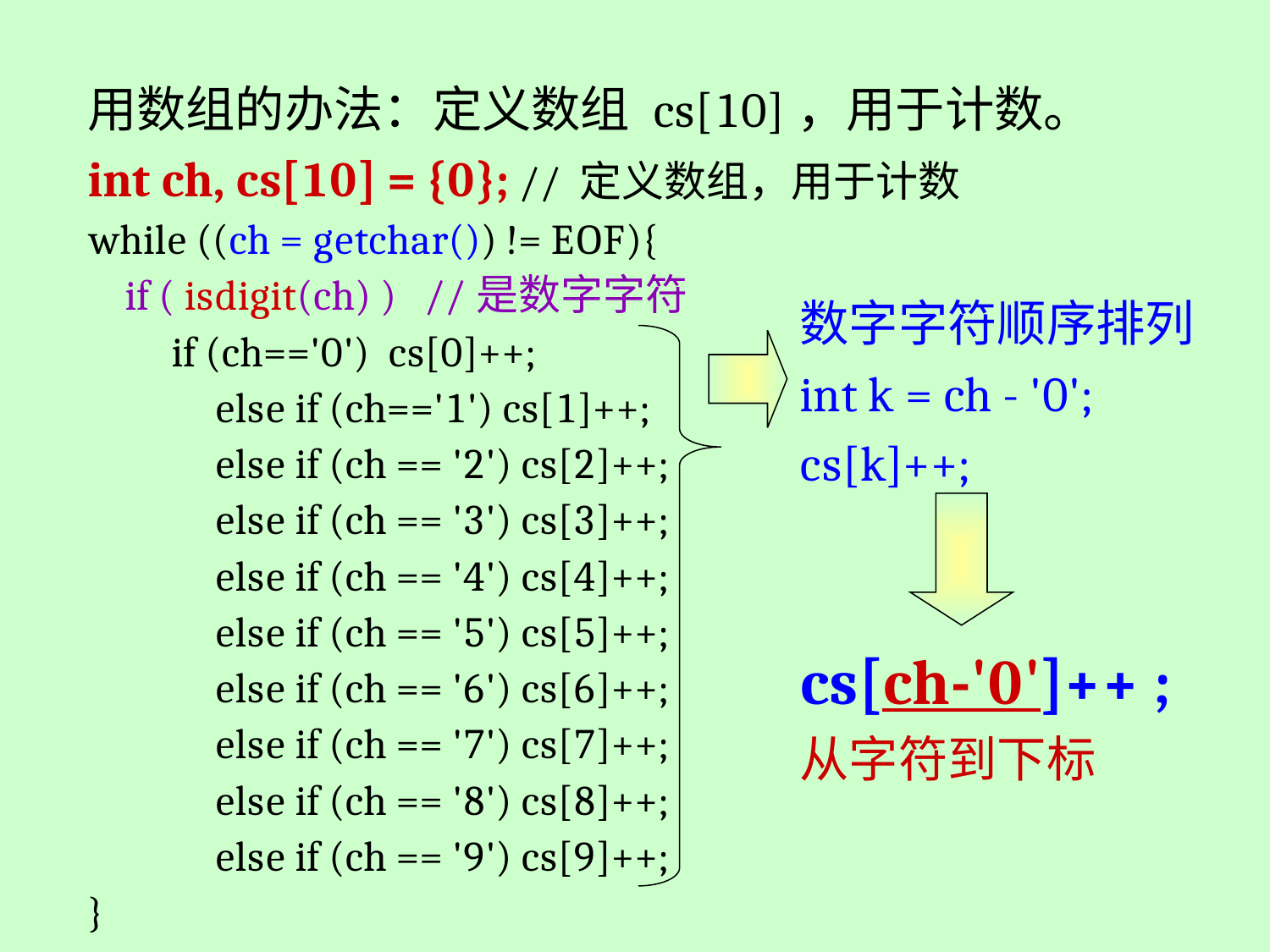

用数组的办法：定义数组 cs[10]，用于计数。
int ch, cs[10] = {0}; // 定义数组，用于计数
while ((ch = getchar()) != EOF){
    if ( isdigit(ch) )   //是数字字符
         if (ch=='0')  cs[0]++;
	else if (ch=='1') cs[1]++;
	else if (ch == '2') cs[2]++;
	else if (ch == '3') cs[3]++;
	else if (ch == '4') cs[4]++;
	else if (ch == '5') cs[5]++;
	else if (ch == '6') cs[6]++;
	else if (ch == '7') cs[7]++;
	else if (ch == '8') cs[8]++;
	else if (ch == '9') cs[9]++;
}
数字字符顺序排列
int k = ch - '0';
cs[k]++;

cs[ch-'0']++ ;
从字符到下标

27